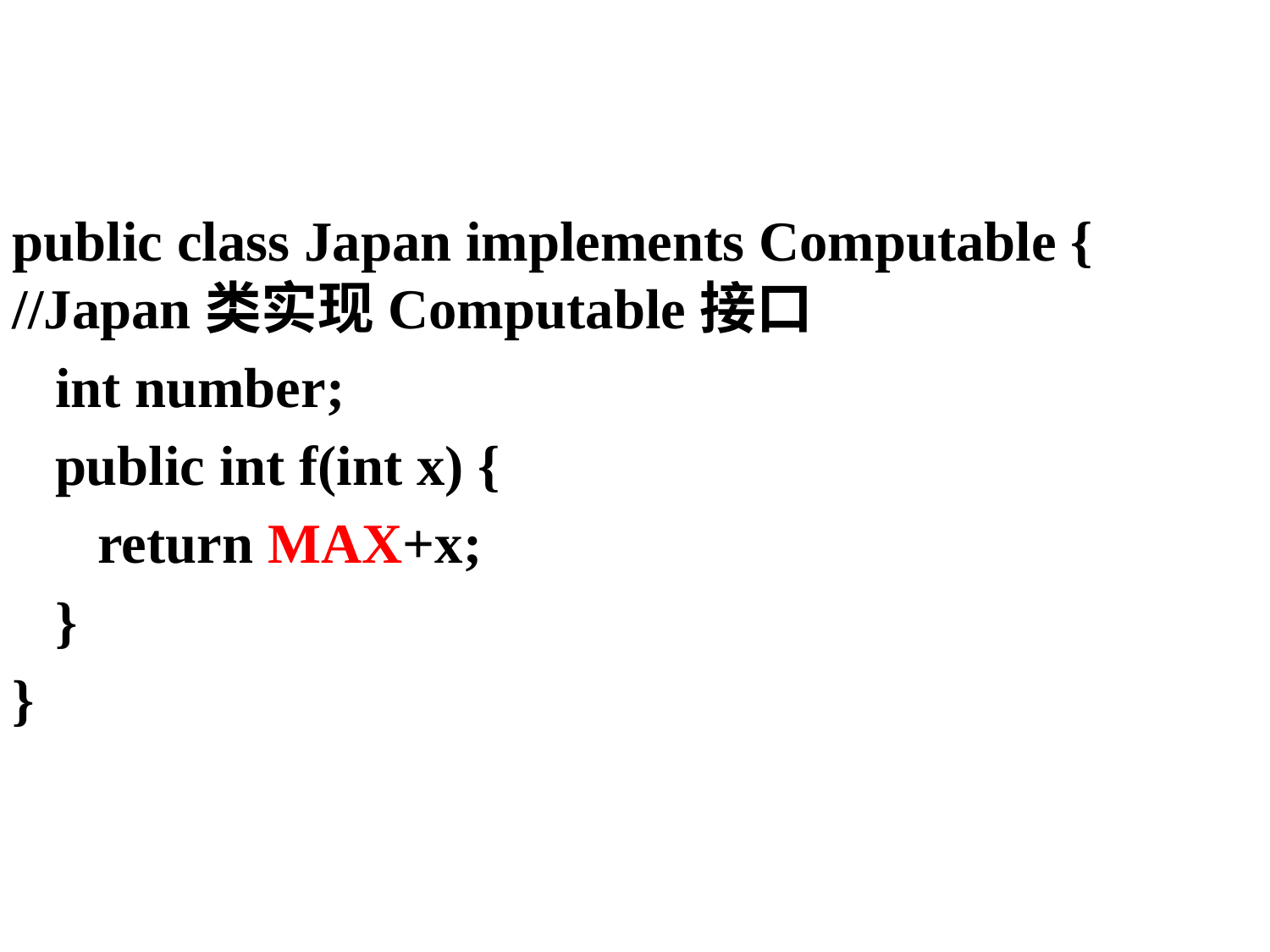

public class Japan implements Computable { //Japan类实现Computable接口
   int number;
   public int f(int x) {
      return MAX+x;
   }
}